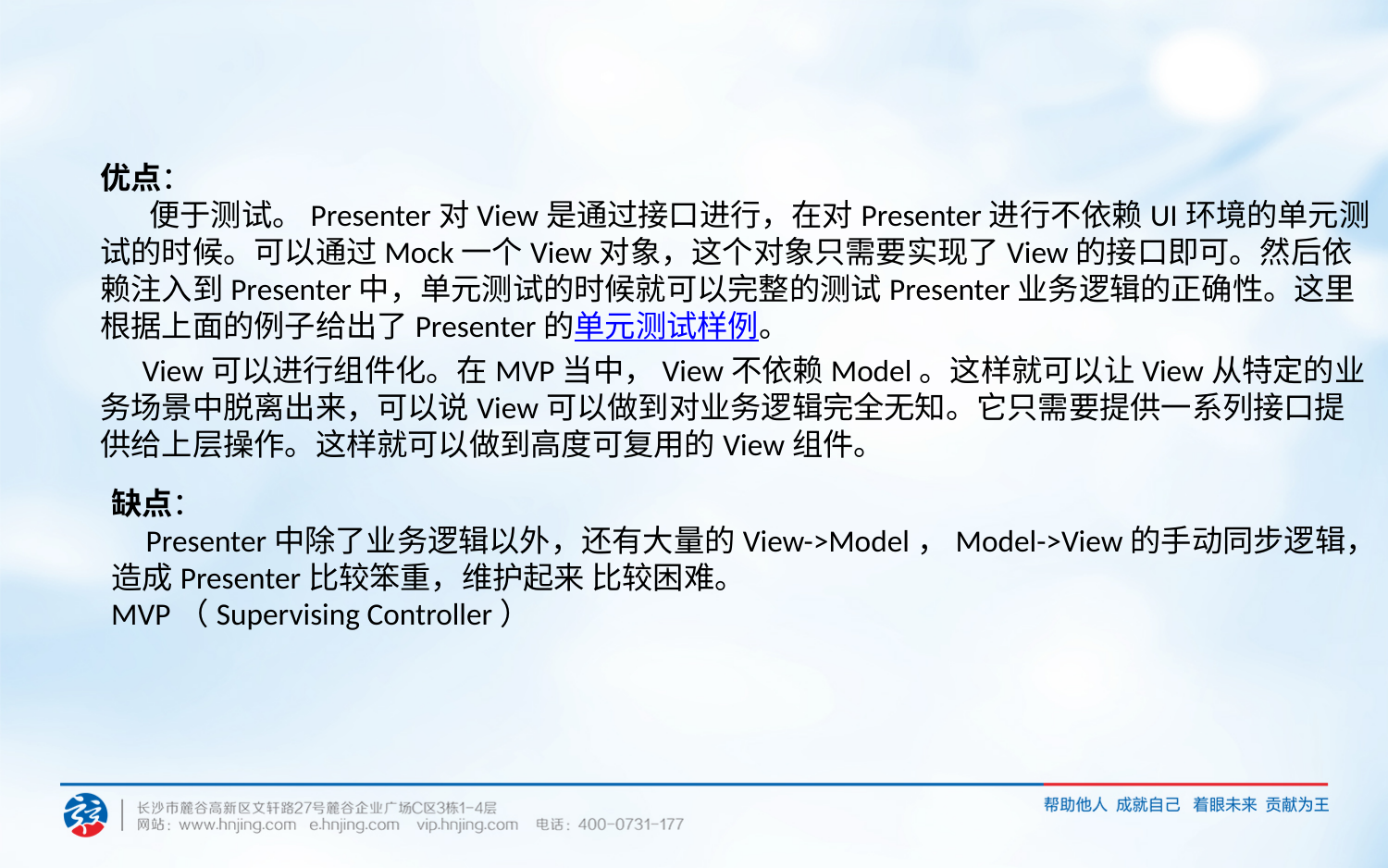

优点：
      便于测试。Presenter对View是通过接口进行，在对Presenter进行不依赖UI环境的单元测试的时候。可以通过Mock一个View对象，这个对象只需要实现了View的接口即可。然后依赖注入到Presenter中，单元测试的时候就可以完整的测试Presenter业务逻辑的正确性。这里根据上面的例子给出了Presenter的单元测试样例。
      View可以进行组件化。在MVP当中，View不依赖Model。这样就可以让View从特定的业务场景中脱离出来，可以说View可以做到对业务逻辑完全无知。它只需要提供一系列接口提供给上层操作。这样就可以做到高度可复用的View组件。
缺点：
     Presenter中除了业务逻辑以外，还有大量的View->Model，Model->View的手动同步逻辑，造成Presenter比较笨重，维护起来 比较困难。
MVP（Supervising Controller）